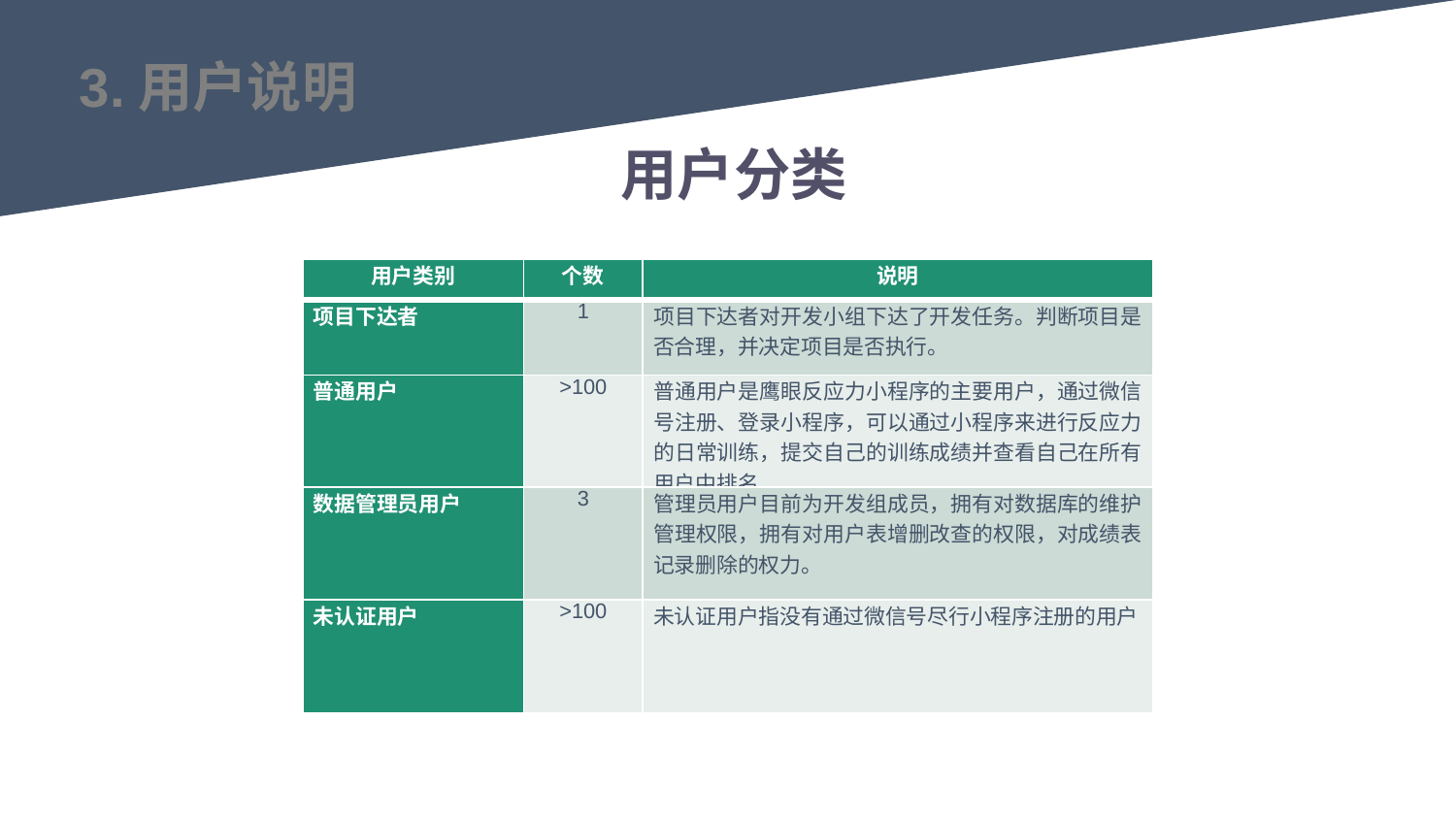

3.用户说明
用户分类
| 用户类别 | 个数 | 说明 |
| --- | --- | --- |
| 项目下达者 | 1 | 项目下达者对开发小组下达了开发任务。判断项目是否合理，并决定项目是否执行。 |
| 普通用户 | >100 | 普通用户是鹰眼反应力小程序的主要用户，通过微信号注册、登录小程序，可以通过小程序来进行反应力的日常训练，提交自己的训练成绩并查看自己在所有用户中排名 |
| 数据管理员用户 | 3 | 管理员用户目前为开发组成员，拥有对数据库的维护管理权限，拥有对用户表增删改查的权限，对成绩表记录删除的权力。 |
| 未认证用户 | >100 | 未认证用户指没有通过微信号尽行小程序注册的用户 |